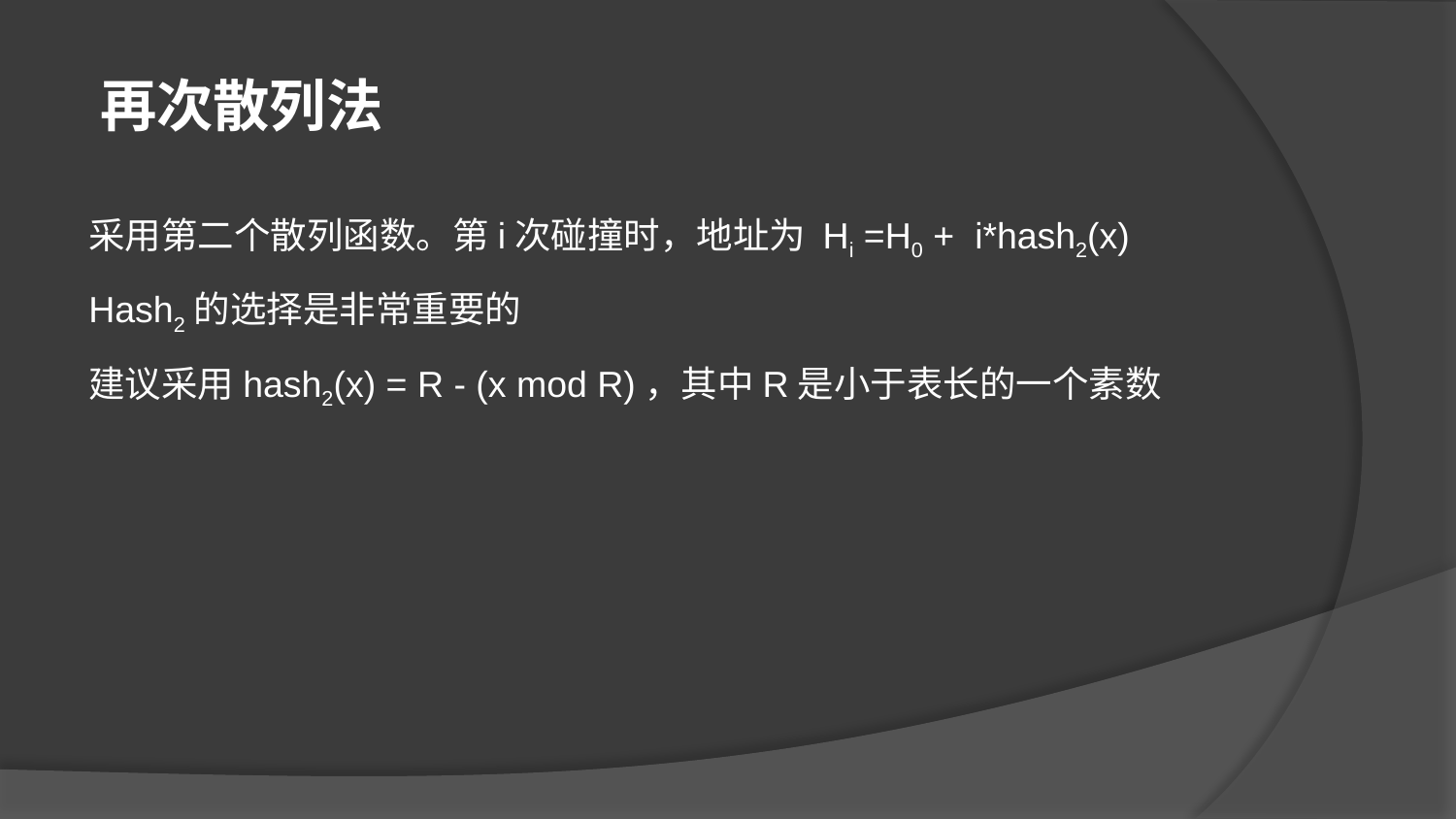

再次散列法
采用第二个散列函数。第i次碰撞时，地址为 Hi =H0 +  i*hash2(x)
Hash2的选择是非常重要的
建议采用hash2(x) = R - (x mod R)，其中R是小于表长的一个素数